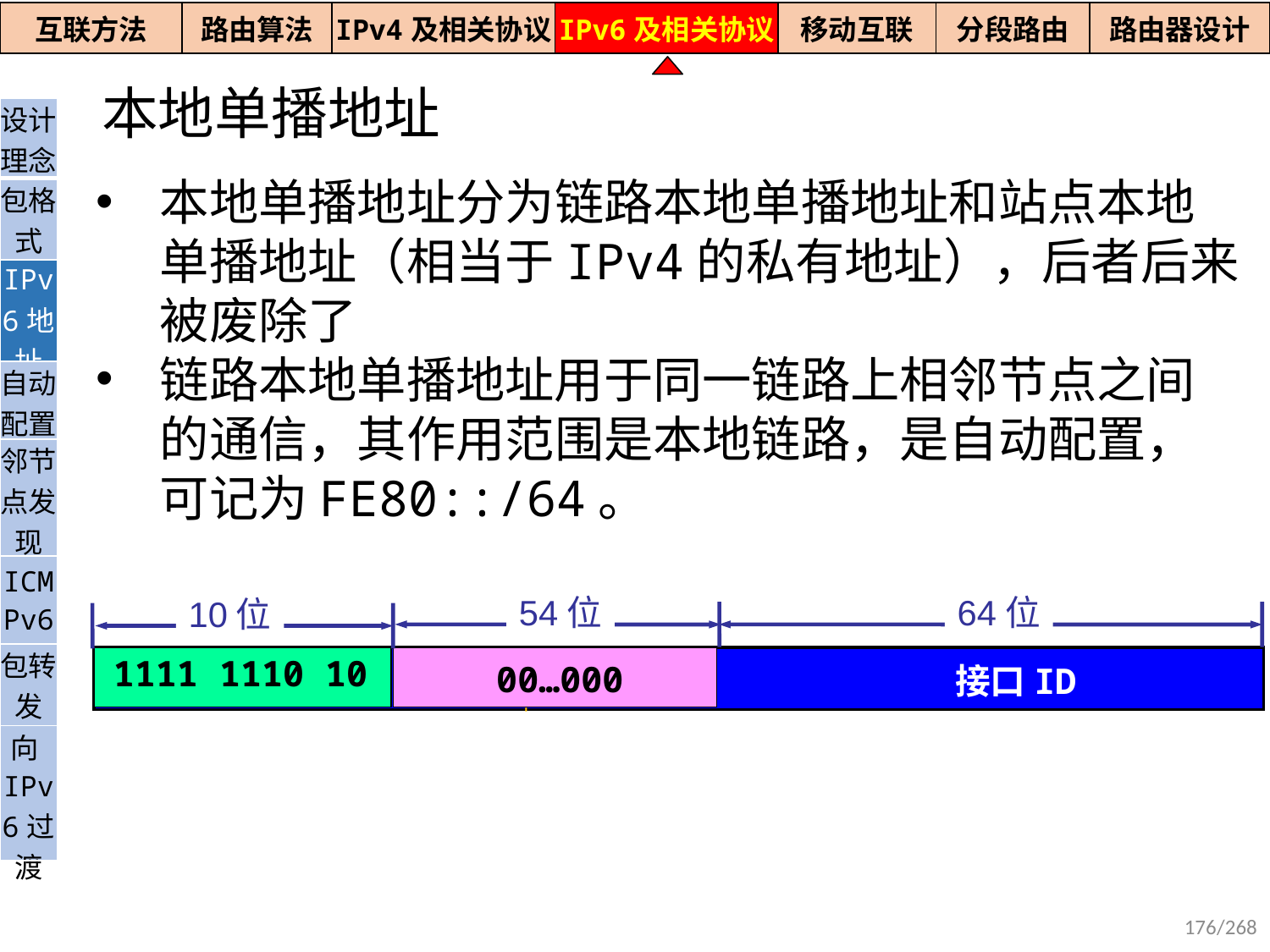

| 互联方法 | 路由算法 | IPv4及相关协议 | IPv6及相关协议 | 移动互联 | 分段路由 | 路由器设计 |
| --- | --- | --- | --- | --- | --- | --- |

本地单播地址
| 设计理念 |
| --- |
| 包格式 |
| IPv6地址 |
| 自动配置 |
| 邻节点发现 |
| ICMPv6 |
| 包转发 |
| 向IPv6过渡 |
本地单播地址分为链路本地单播地址和站点本地单播地址（相当于IPv4的私有地址），后者后来被废除了
链路本地单播地址用于同一链路上相邻节点之间的通信，其作用范围是本地链路，是自动配置，可记为FE80::/64。
54位
64位
10位

1111 1110 10

00…000
接口ID
176/268